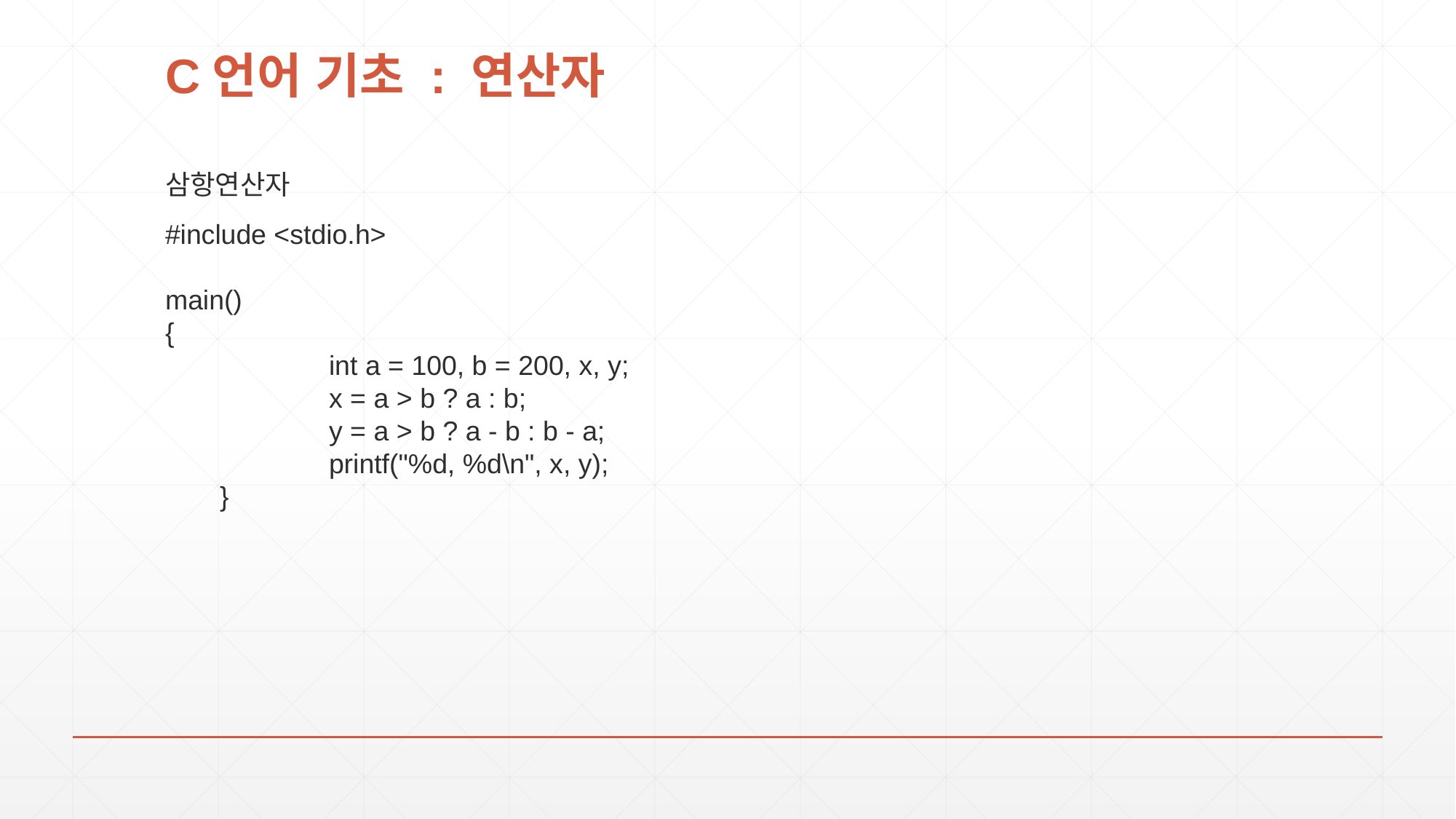

# C언어 기초 : 연산자
삼항연산자
#include <stdio.h>

main()
{
 	int a = 100, b = 200, x, y;
	x = a > b ? a : b;
	y = a > b ? a - b : b - a;
	printf("%d, %d\n", x, y);
}